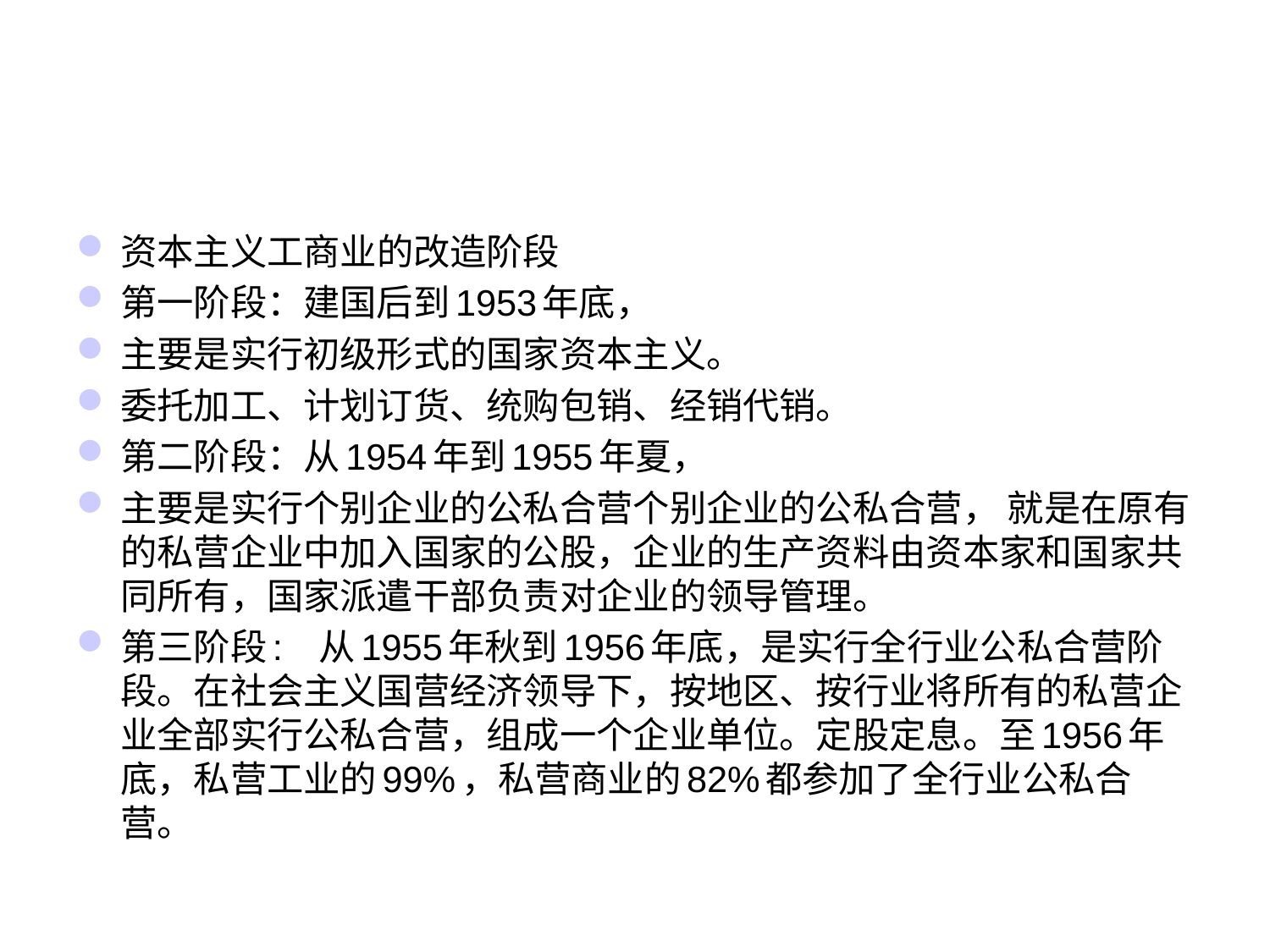

#
资本主义工商业的改造阶段
第一阶段：建国后到1953年底，
主要是实行初级形式的国家资本主义。
委托加工、计划订货、统购包销、经销代销。
第二阶段：从1954年到1955年夏，
主要是实行个别企业的公私合营个别企业的公私合营， 就是在原有的私营企业中加入国家的公股，企业的生产资料由资本家和国家共同所有，国家派遣干部负责对企业的领导管理。
第三阶段:   从1955年秋到1956年底，是实行全行业公私合营阶段。在社会主义国营经济领导下，按地区、按行业将所有的私营企业全部实行公私合营，组成一个企业单位。定股定息。至1956年底，私营工业的99%，私营商业的82%都参加了全行业公私合营。